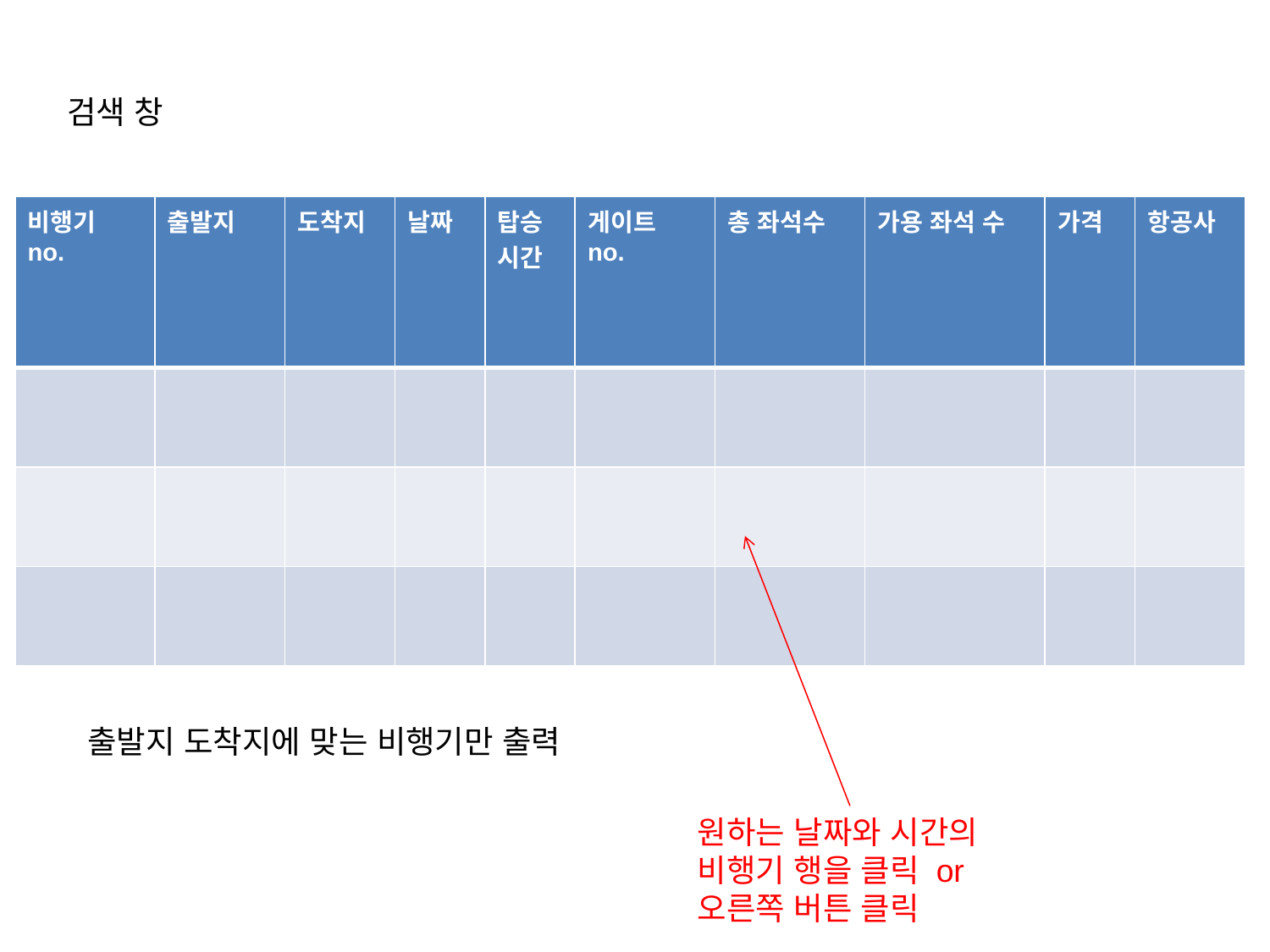

검색 창
| 비행기 no. | 출발지 | 도착지 | 날짜 | 탑승 시간 | 게이트 no. | 총 좌석수 | 가용 좌석 수 | 가격 | 항공사 |
| --- | --- | --- | --- | --- | --- | --- | --- | --- | --- |
|  |  |  |  |  |  |  |  |  |  |
|  |  |  |  |  |  |  |  |  |  |
|  |  |  |  |  |  |  |  |  |  |
출발지 도착지에 맞는 비행기만 출력
원하는 날짜와 시간의 비행기 행을 클릭 or 오른쪽 버튼 클릭